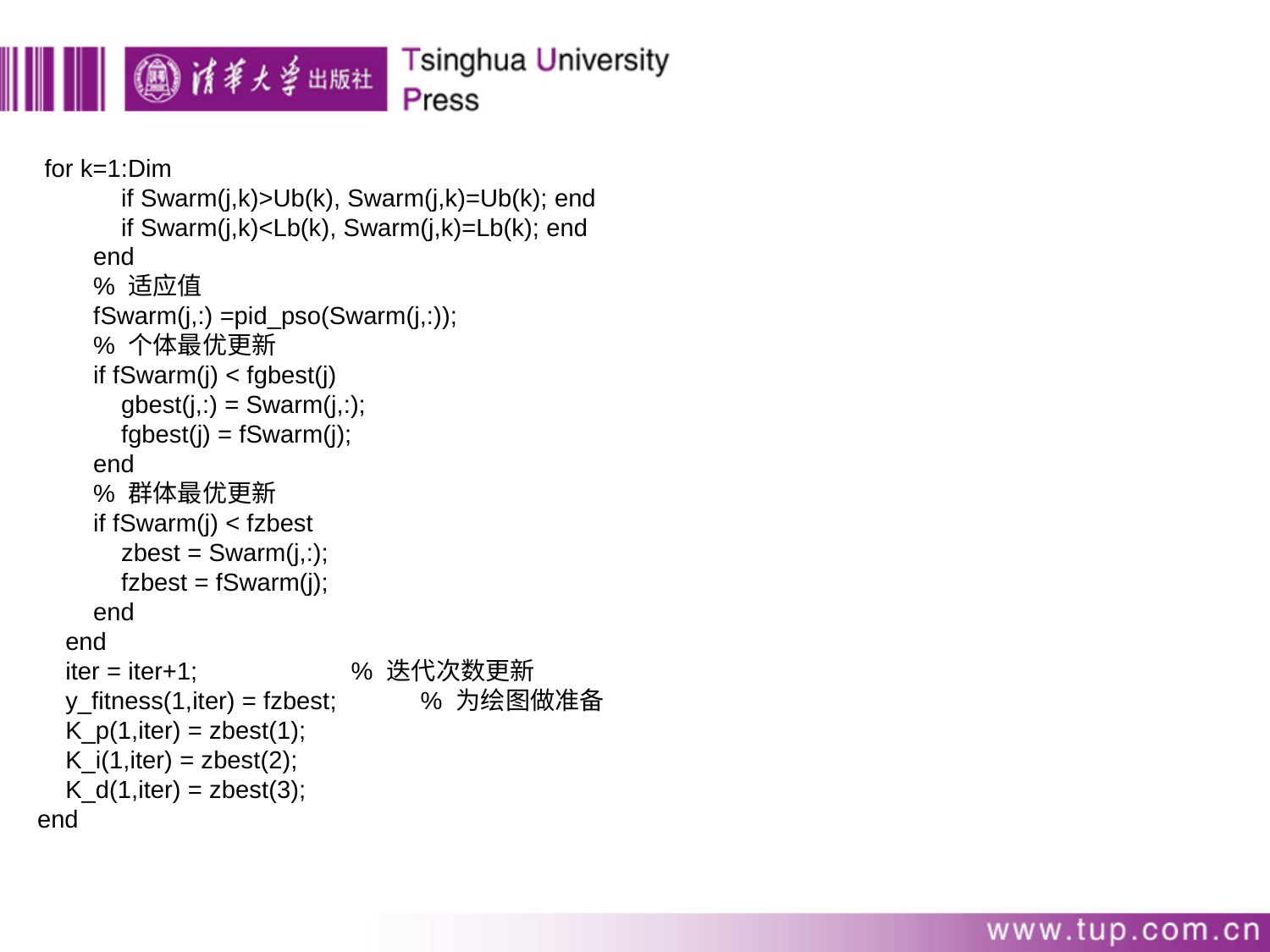

for k=1:Dim
            if Swarm(j,k)>Ub(k), Swarm(j,k)=Ub(k); end
            if Swarm(j,k)<Lb(k), Swarm(j,k)=Lb(k); end
        end
        % 适应值
        fSwarm(j,:) =pid_pso(Swarm(j,:));
        % 个体最优更新
        if fSwarm(j) < fgbest(j)
            gbest(j,:) = Swarm(j,:);
            fgbest(j) = fSwarm(j);
        end
        % 群体最优更新
        if fSwarm(j) < fzbest
            zbest = Swarm(j,:);
            fzbest = fSwarm(j);
        end
    end
    iter = iter+1;                      % 迭代次数更新
    y_fitness(1,iter) = fzbest;            % 为绘图做准备
    K_p(1,iter) = zbest(1);
    K_i(1,iter) = zbest(2);
    K_d(1,iter) = zbest(3);
end